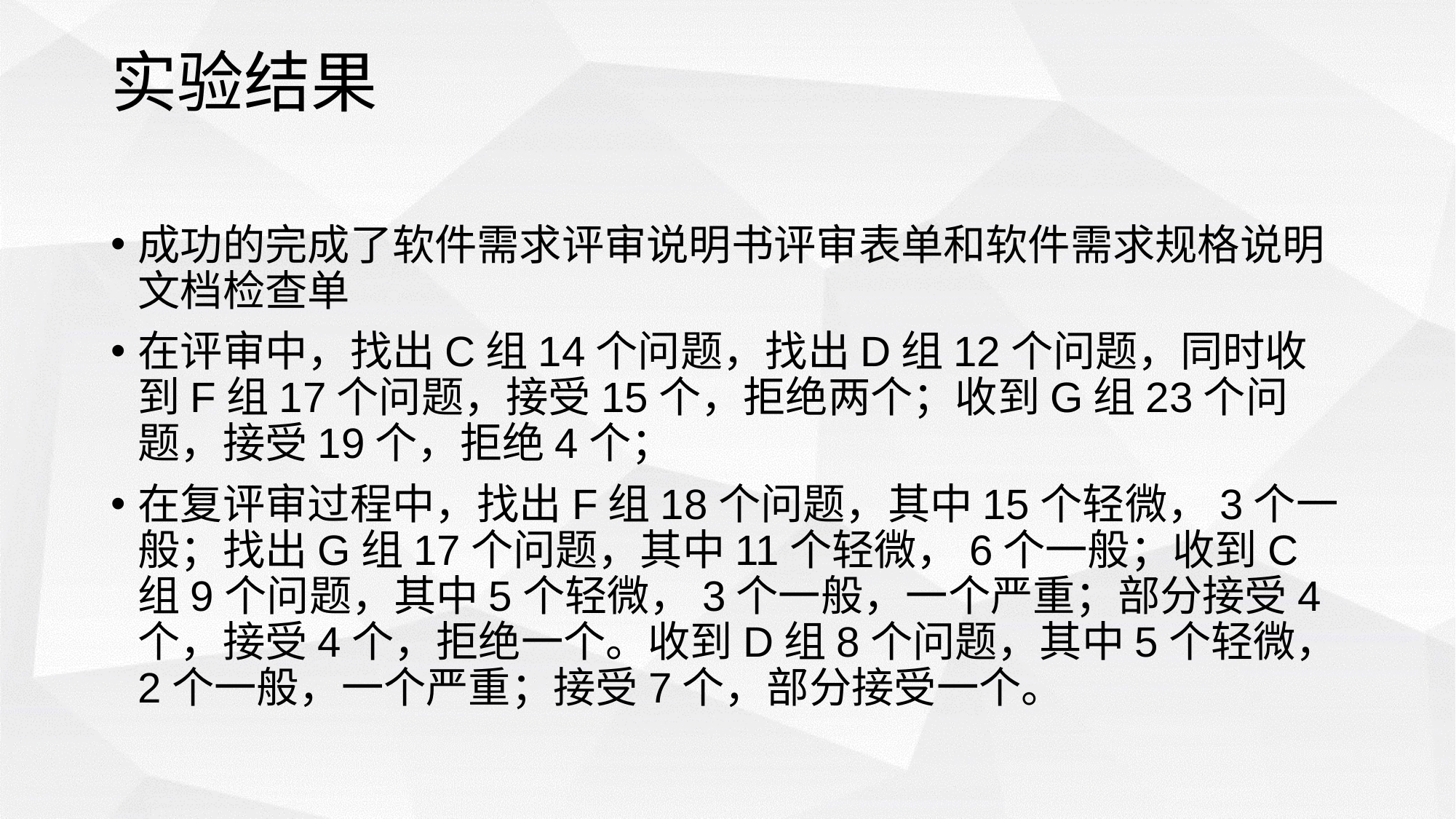

# 实验结果
成功的完成了软件需求评审说明书评审表单和软件需求规格说明文档检查单
在评审中，找出C组14个问题，找出D组12个问题，同时收到F组17个问题，接受15个，拒绝两个；收到G组23个问题，接受19个，拒绝4个；
在复评审过程中，找出F组18个问题，其中15个轻微，3个一般；找出G组17个问题，其中11个轻微，6个一般；收到C组9个问题，其中5个轻微，3个一般，一个严重；部分接受4个，接受4个，拒绝一个。收到D组8个问题，其中5个轻微，2个一般，一个严重；接受7个，部分接受一个。